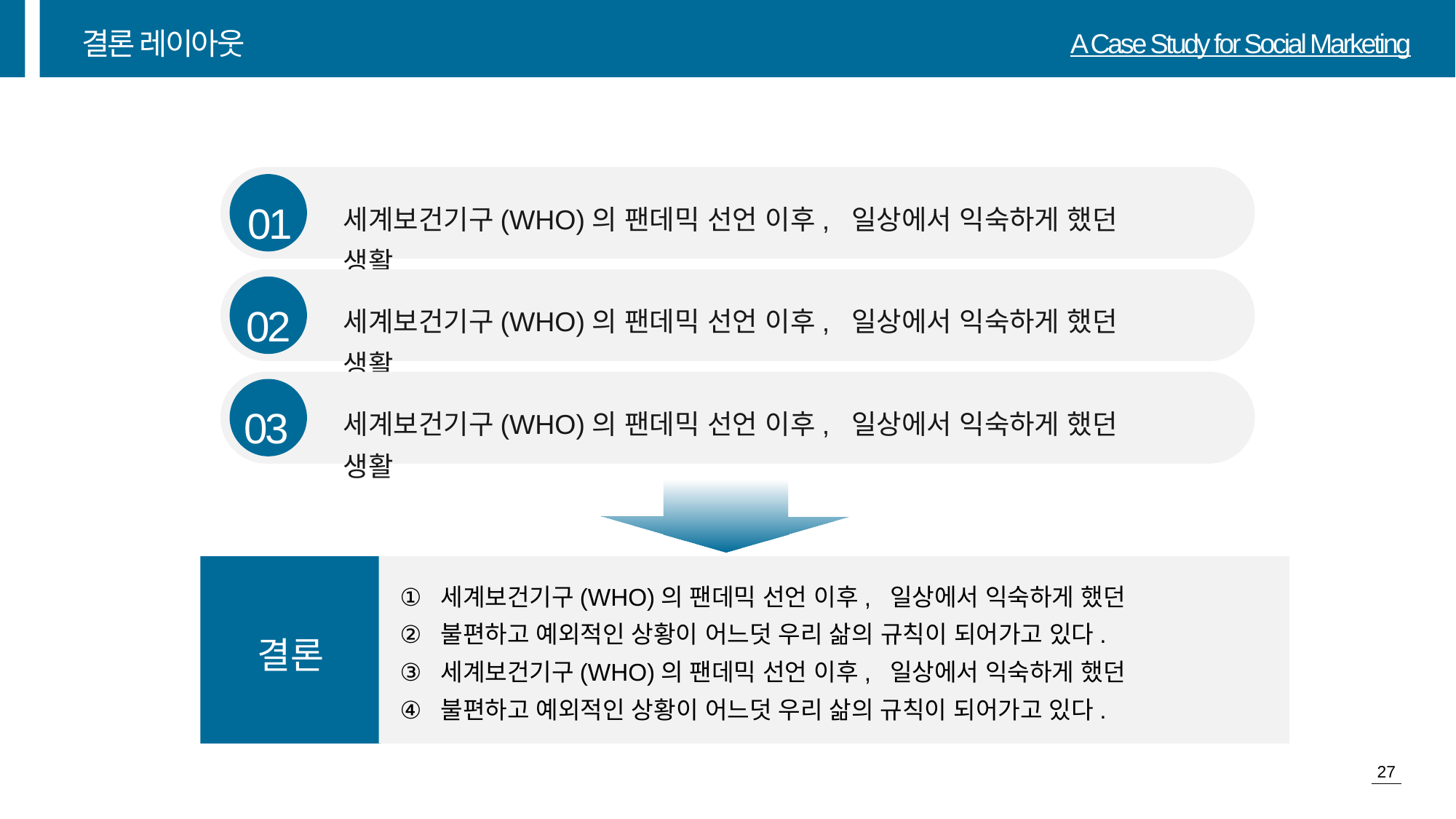

결론 레이아웃

01

세계보건기구(WHO)의 팬데믹 선언 이후,  일상에서 익숙하게 했던 생활

02

세계보건기구(WHO)의 팬데믹 선언 이후,  일상에서 익숙하게 했던 생활

03

세계보건기구(WHO)의 팬데믹 선언 이후,  일상에서 익숙하게 했던 생활

결론

세계보건기구(WHO)의 팬데믹 선언 이후,  일상에서 익숙하게 했던
불편하고 예외적인 상황이 어느덧 우리 삶의 규칙이 되어가고 있다.
세계보건기구(WHO)의 팬데믹 선언 이후,  일상에서 익숙하게 했던
불편하고 예외적인 상황이 어느덧 우리 삶의 규칙이 되어가고 있다.